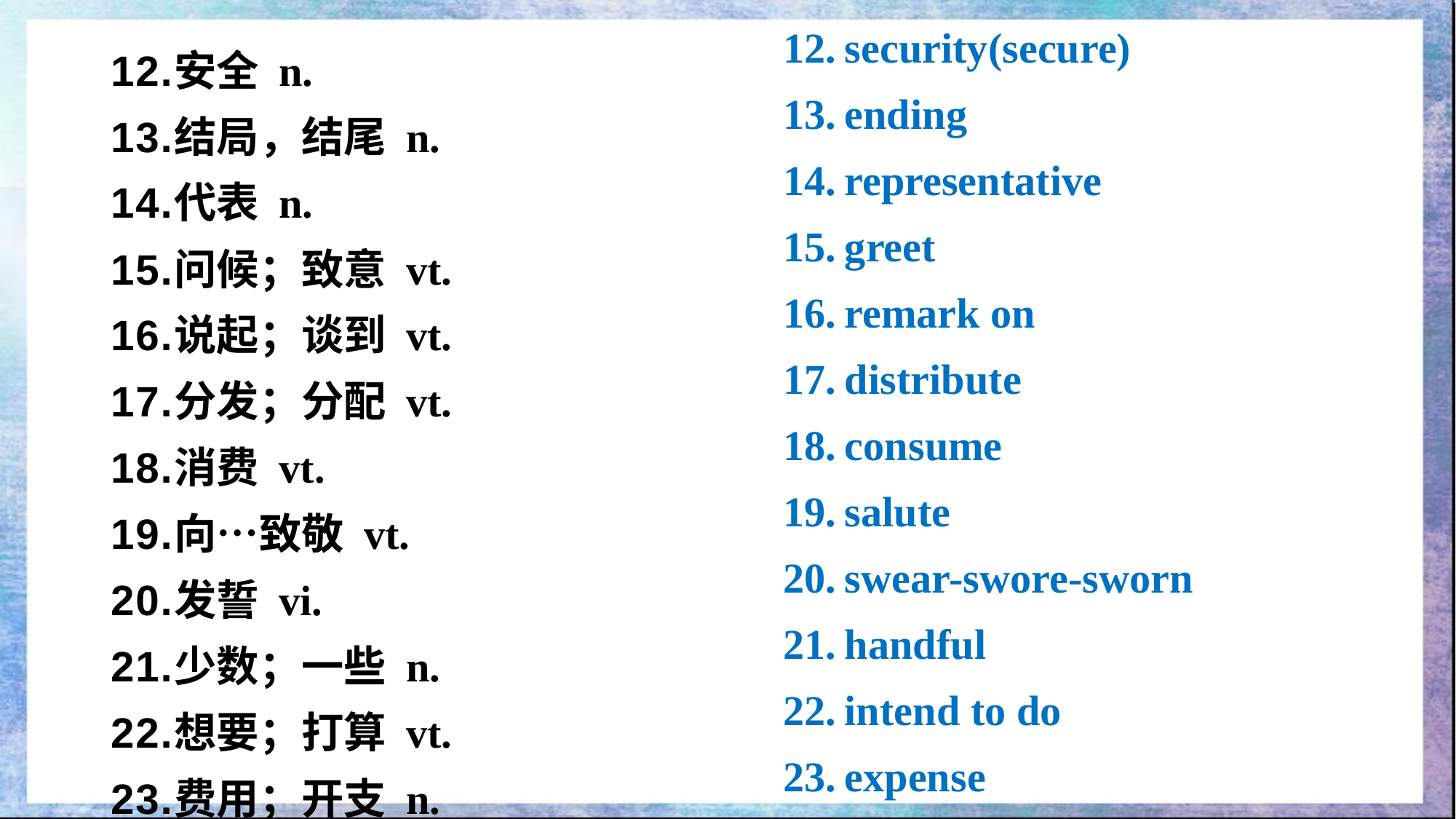

security(secure)
ending
representative
greet
remark on
distribute
consume
salute
swear-swore-sworn
handful
intend to do
expense
安全 n.
结局，结尾 n.
代表 n.
问候；致意 vt.
说起；谈到 vt.
分发；分配 vt.
消费 vt.
向…致敬 vt.
发誓 vi.
少数；一些 n.
想要；打算 vt.
费用；开支 n.